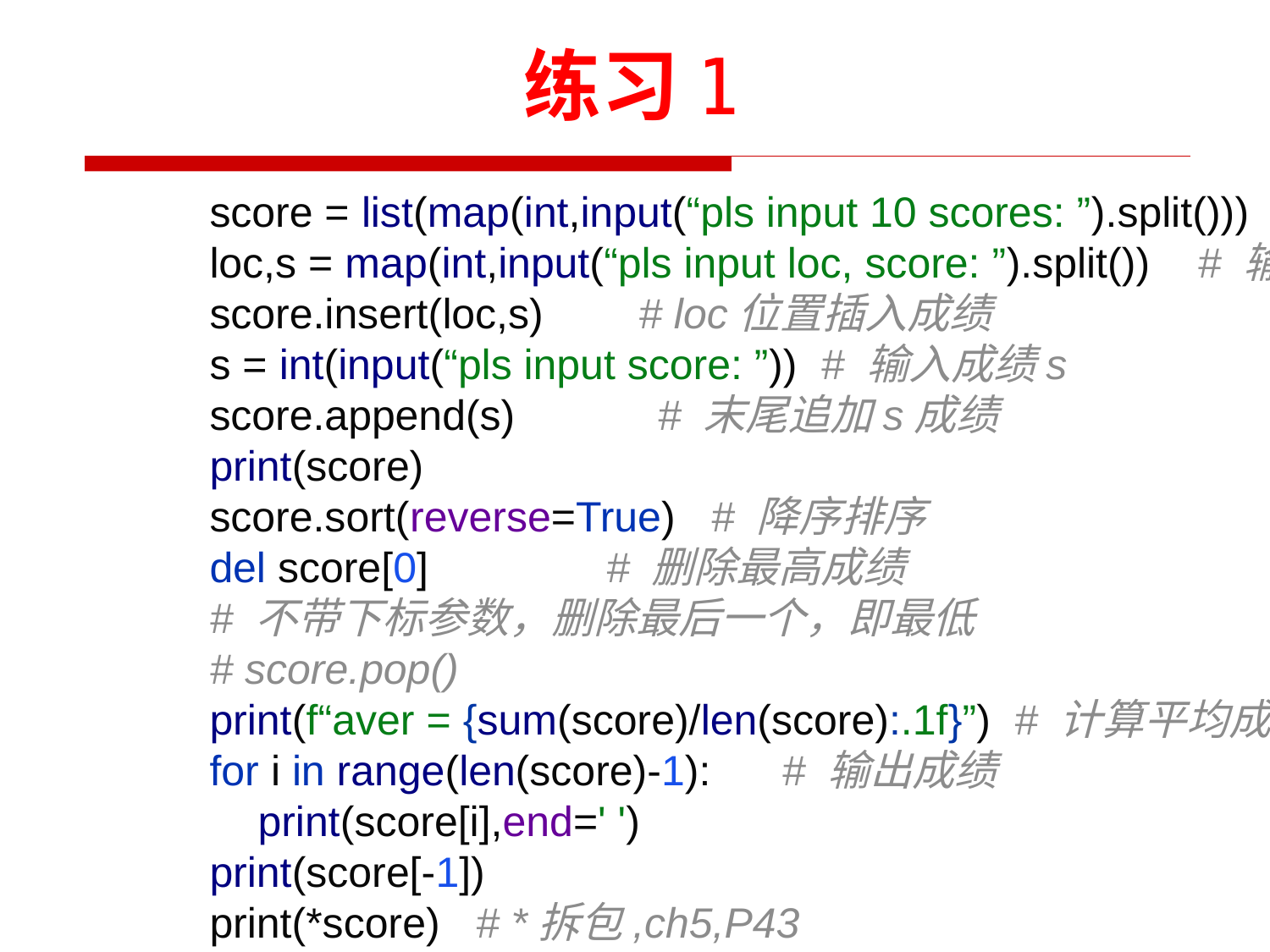

# 练习1
score = list(map(int,input(“pls input 10 scores: ”).split()))   # 输入10个成绩
loc,s = map(int,input(“pls input loc, score: ”).split())    # 输入插入位置和成绩
score.insert(loc,s)        # loc位置插入成绩
s = int(input(“pls input score: ”))  # 输入成绩s
score.append(s)            # 末尾追加s成绩
print(score)
score.sort(reverse=True)   # 降序排序
del score[0]               # 删除最高成绩
# 不带下标参数，删除最后一个，即最低
# score.pop()
print(f“aver = {sum(score)/len(score):.1f}”)  # 计算平均成绩 ,sum求和，ch4,P63
for i in range(len(score)-1):      # 输出成绩
    print(score[i],end=' ')
print(score[-1])
print(*score)   # *拆包,ch5,P43
22